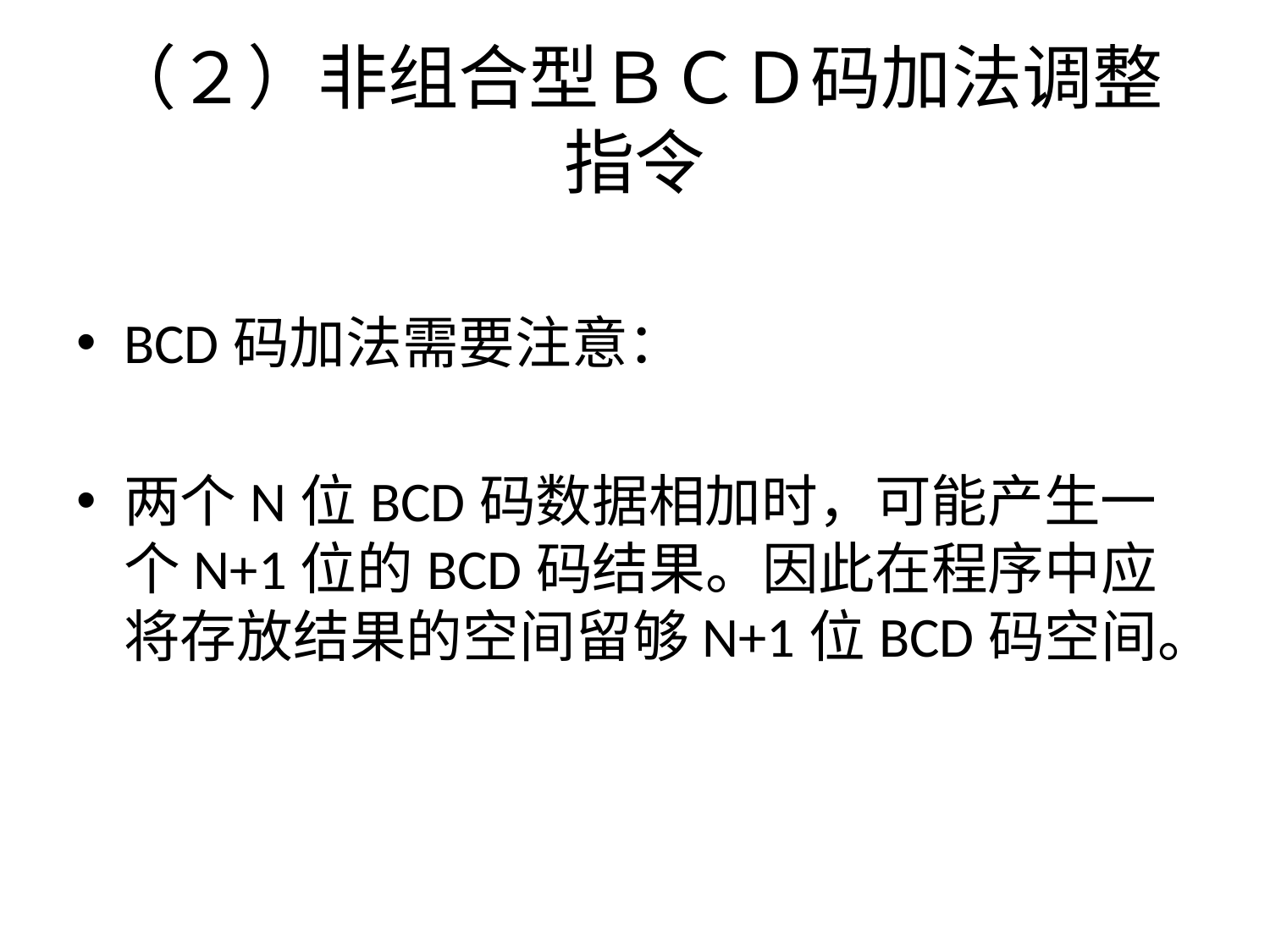

# （２）非组合型ＢＣＤ码加法调整指令

BCD码加法需要注意：

两个N位BCD码数据相加时，可能产生一个N+1位的BCD码结果。因此在程序中应将存放结果的空间留够N+1位BCD码空间。